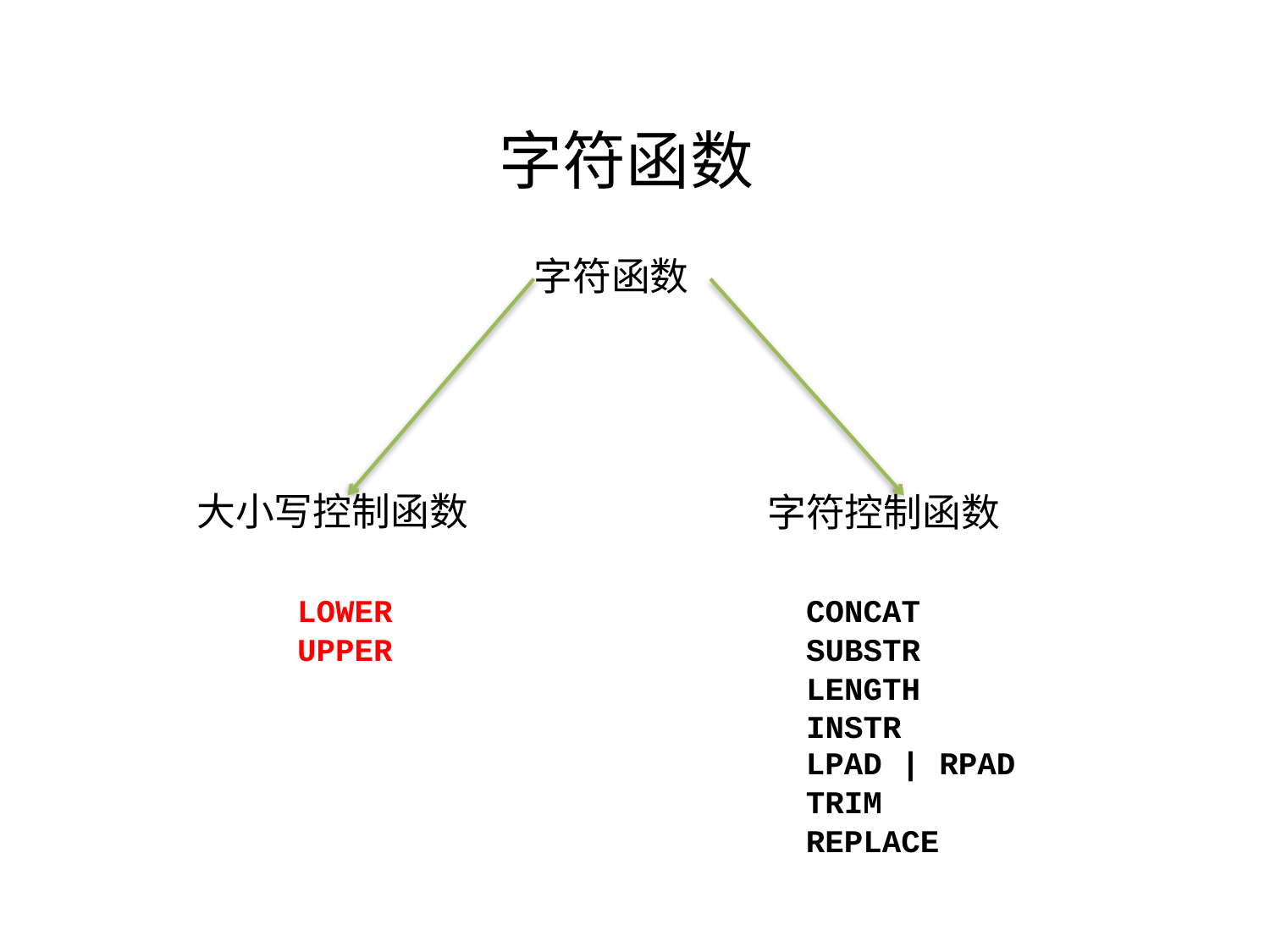

字符函数
字符函数
大小写控制函数
字符控制函数
LOWER
UPPER
CONCAT
SUBSTR
LENGTH
INSTR
LPAD | RPAD
TRIM
REPLACE